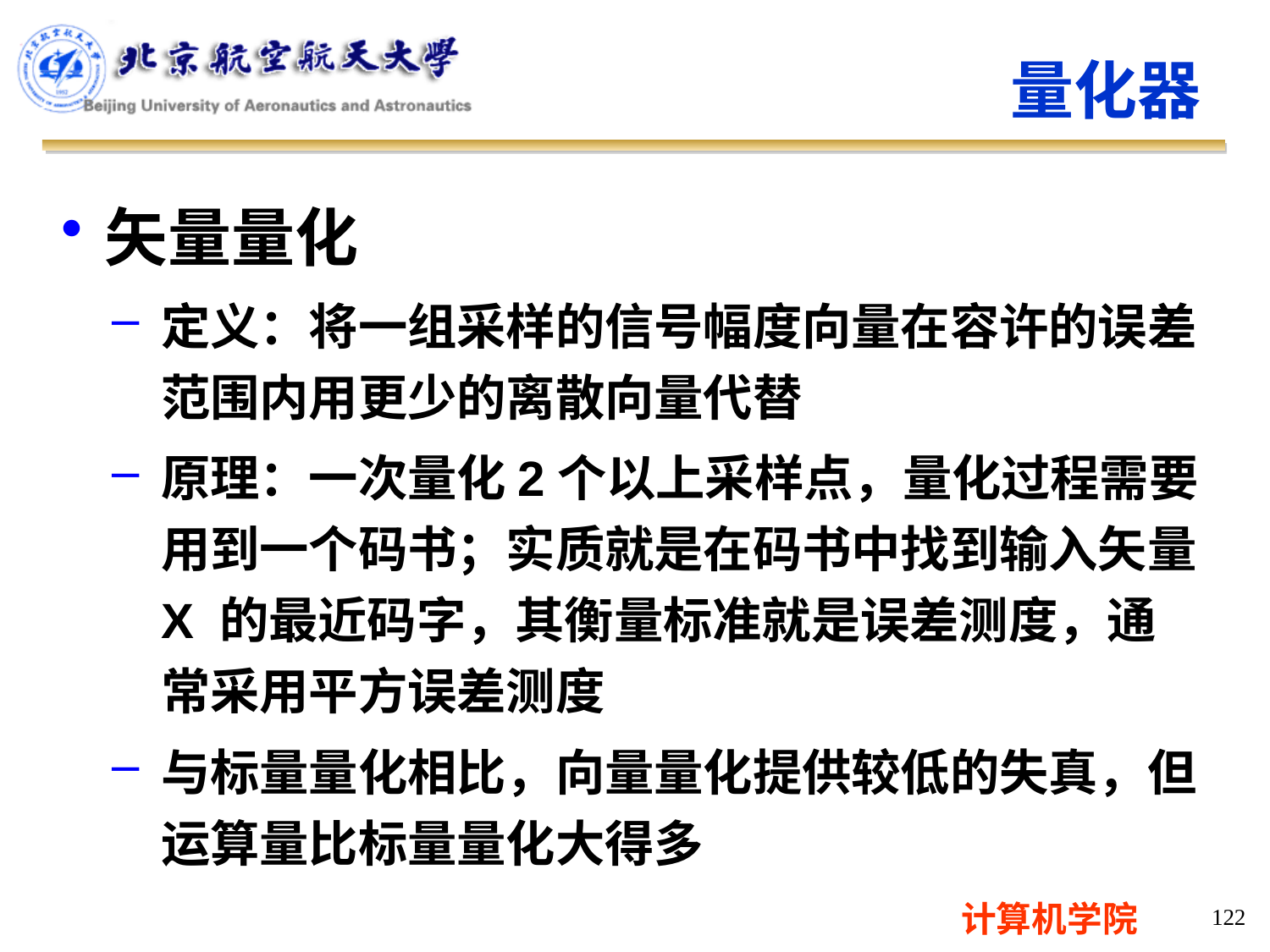

# 量化器

矢量量化
定义：将一组采样的信号幅度向量在容许的误差范围内用更少的离散向量代替
原理：一次量化2个以上采样点，量化过程需要用到一个码书；实质就是在码书中找到输入矢量X 的最近码字，其衡量标准就是误差测度，通常采用平方误差测度
与标量量化相比，向量量化提供较低的失真，但运算量比标量量化大得多
122